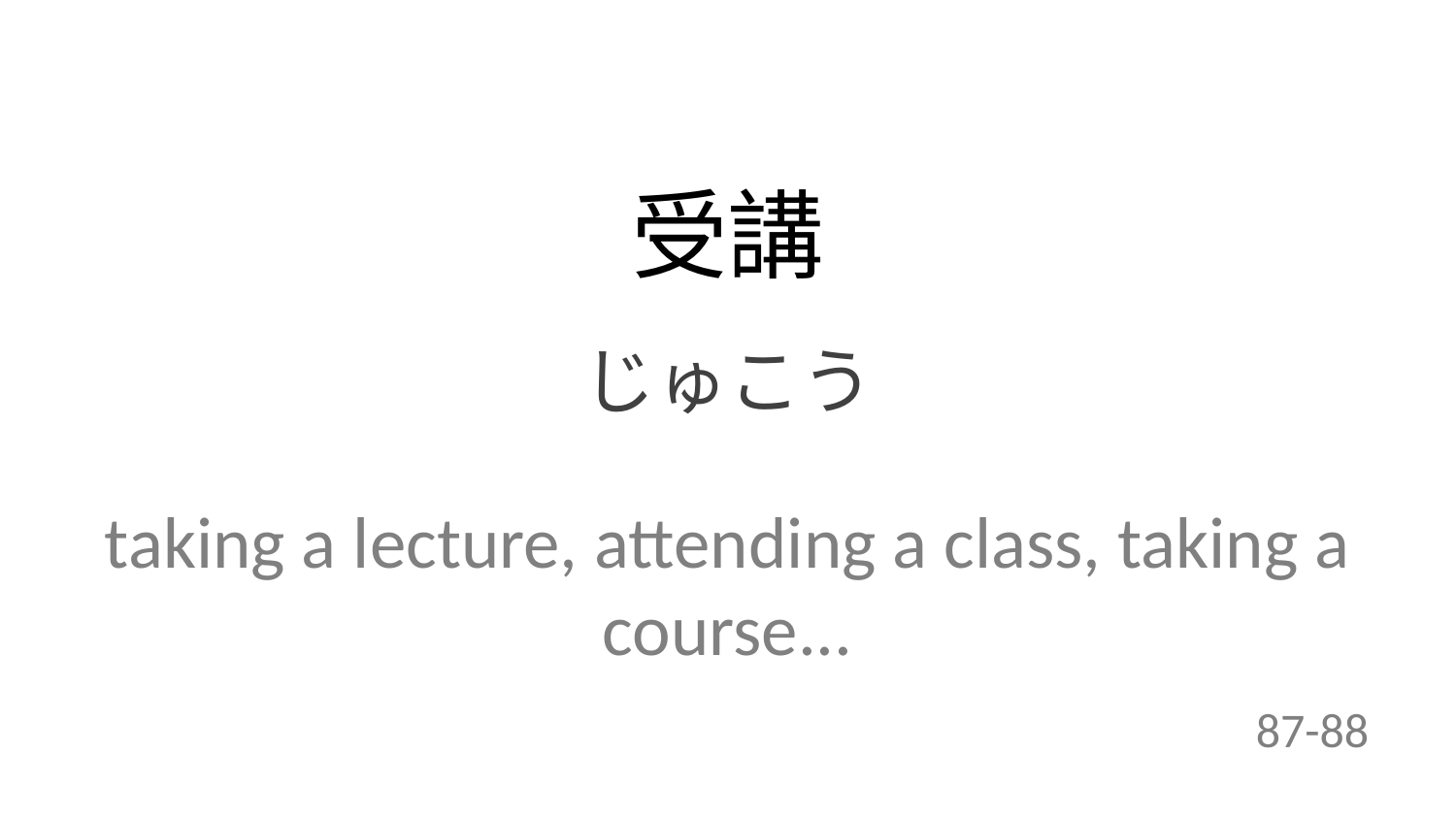

受講

じゅこう
taking a lecture, attending a class, taking a course...
87-88